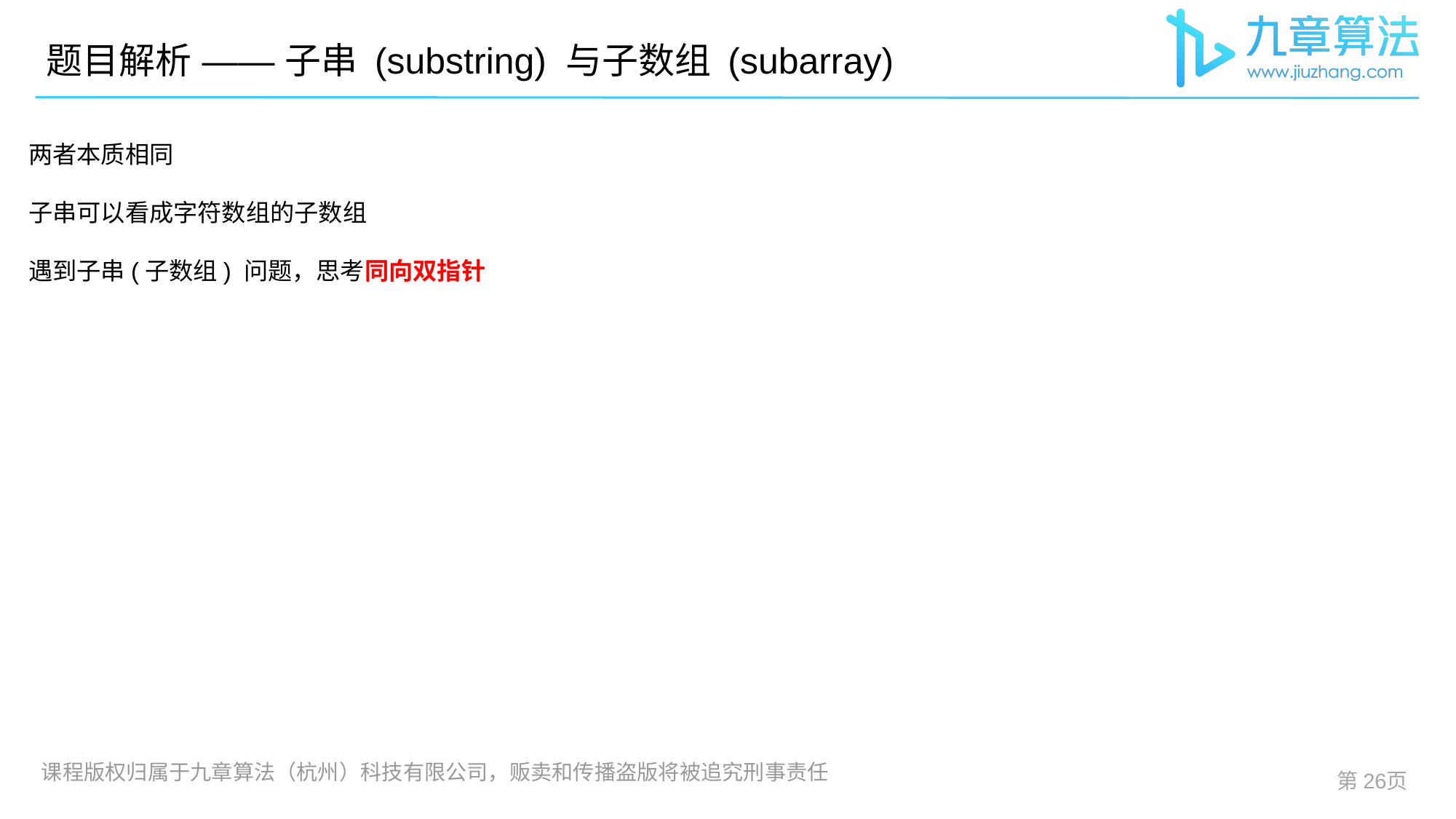

# 题目解析 —— 子串 (substring) 与子数组 (subarray)
两者本质相同
子串可以看成字符数组的子数组
遇到子串(子数组) 问题，思考同向双指针
第26页